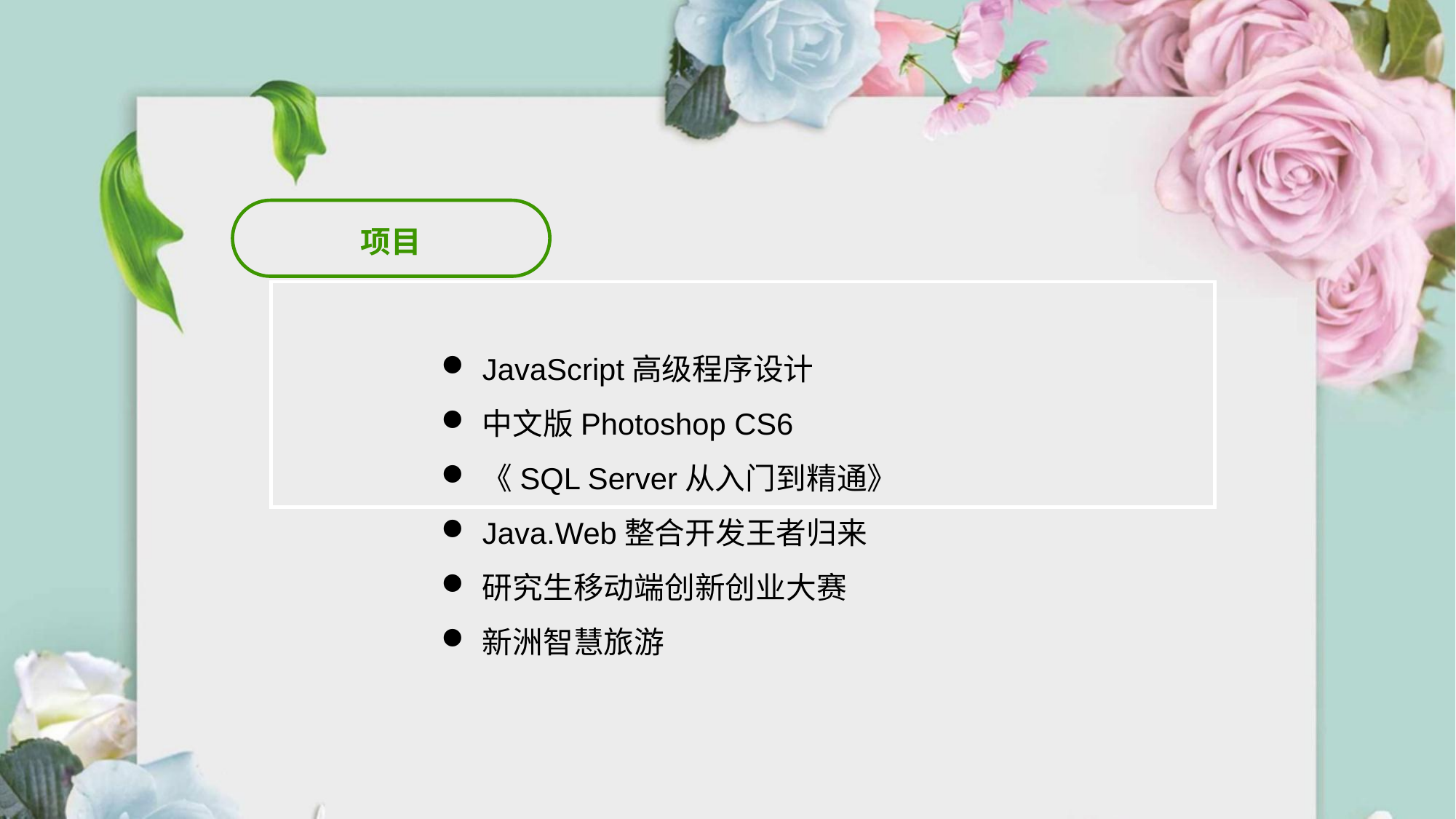

项目

JavaScript高级程序设计
中文版Photoshop CS6
《SQL Server从入门到精通》
Java.Web整合开发王者归来
研究生移动端创新创业大赛
新洲智慧旅游